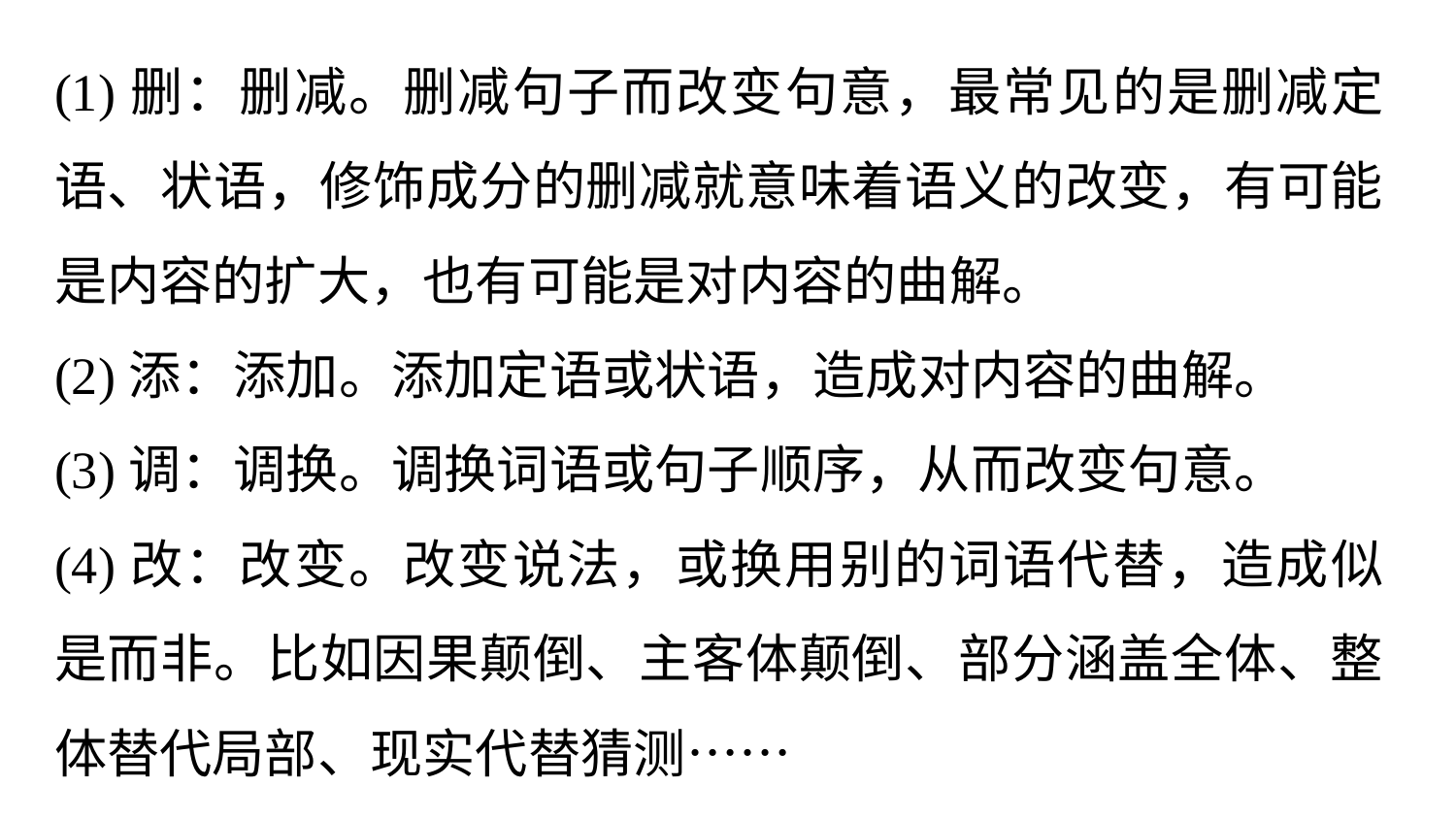

(1)删：删减。删减句子而改变句意，最常见的是删减定语、状语，修饰成分的删减就意味着语义的改变，有可能是内容的扩大，也有可能是对内容的曲解。
(2)添：添加。添加定语或状语，造成对内容的曲解。
(3)调：调换。调换词语或句子顺序，从而改变句意。
(4)改：改变。改变说法，或换用别的词语代替，造成似是而非。比如因果颠倒、主客体颠倒、部分涵盖全体、整体替代局部、现实代替猜测……